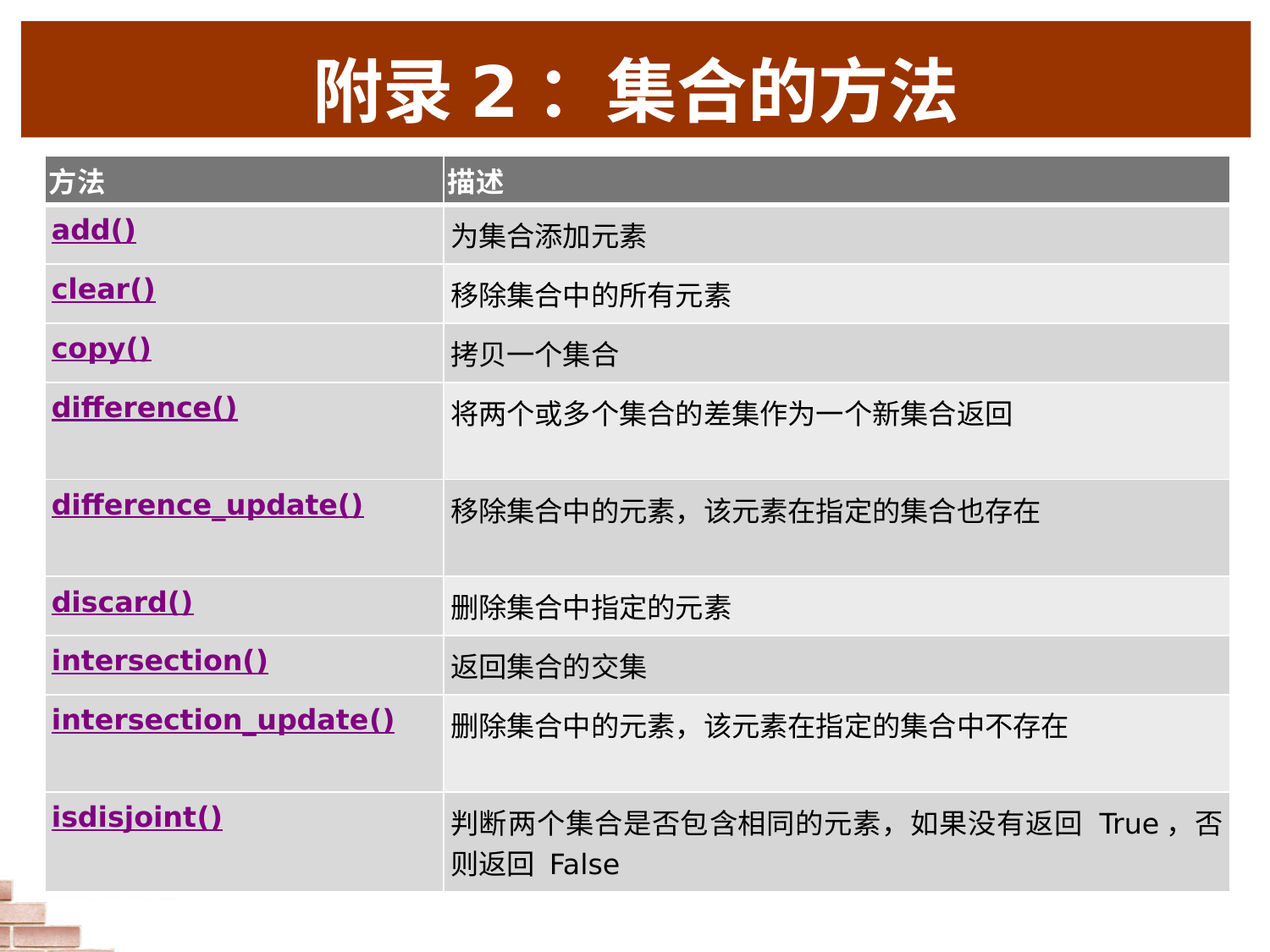

# 附录2：集合的方法
| 方法 | 描述 |
| --- | --- |
| add() | 为集合添加元素 |
| clear() | 移除集合中的所有元素 |
| copy() | 拷贝一个集合 |
| difference() | 将两个或多个集合的差集作为一个新集合返回 |
| difference\_update() | 移除集合中的元素，该元素在指定的集合也存在 |
| discard() | 删除集合中指定的元素 |
| intersection() | 返回集合的交集 |
| intersection\_update() | 删除集合中的元素，该元素在指定的集合中不存在 |
| isdisjoint() | 判断两个集合是否包含相同的元素，如果没有返回 True，否则返回 False |